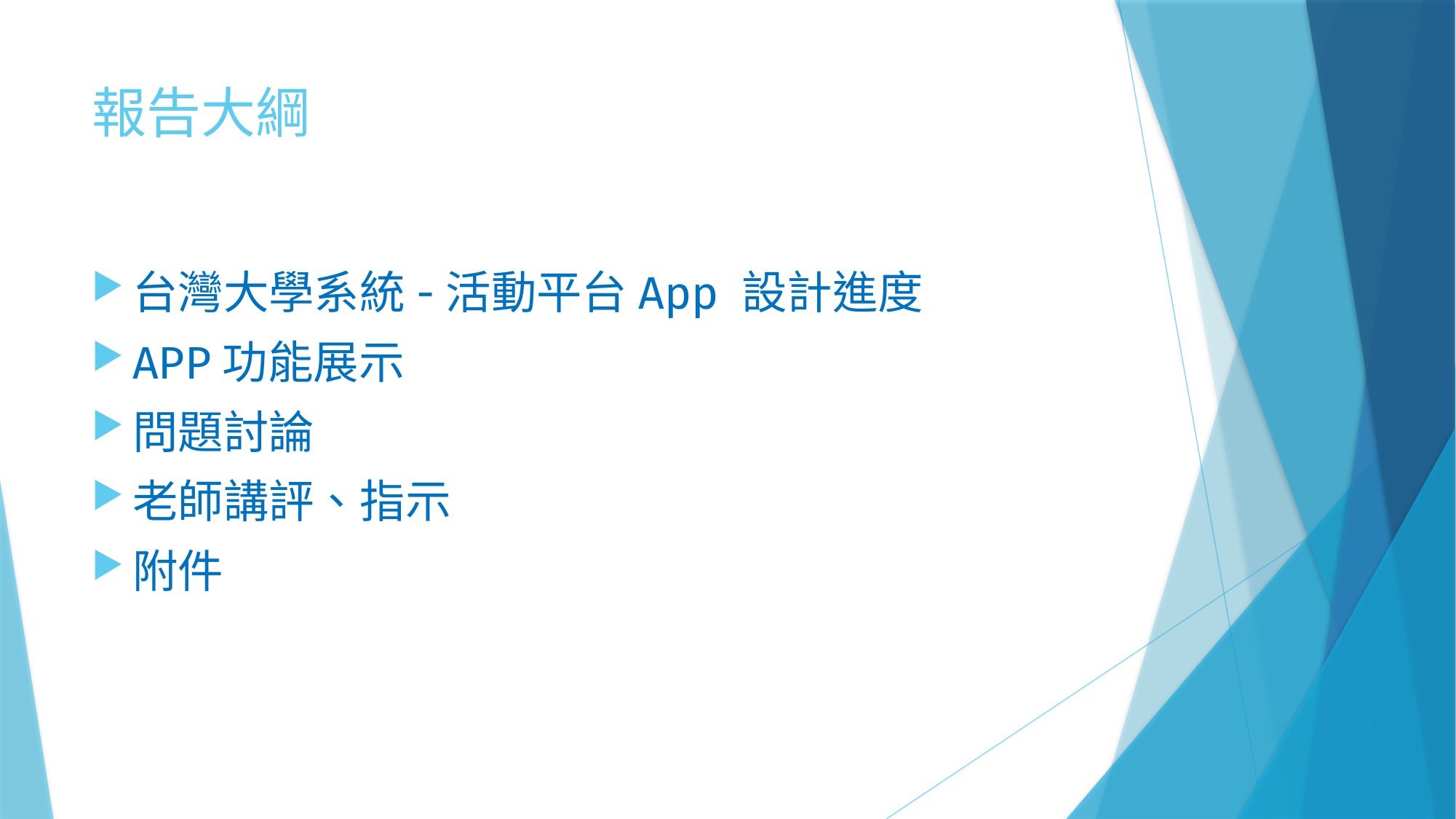

# 報告大綱
台灣大學系統-活動平台App 設計進度
APP功能展示
問題討論
老師講評、指示
附件